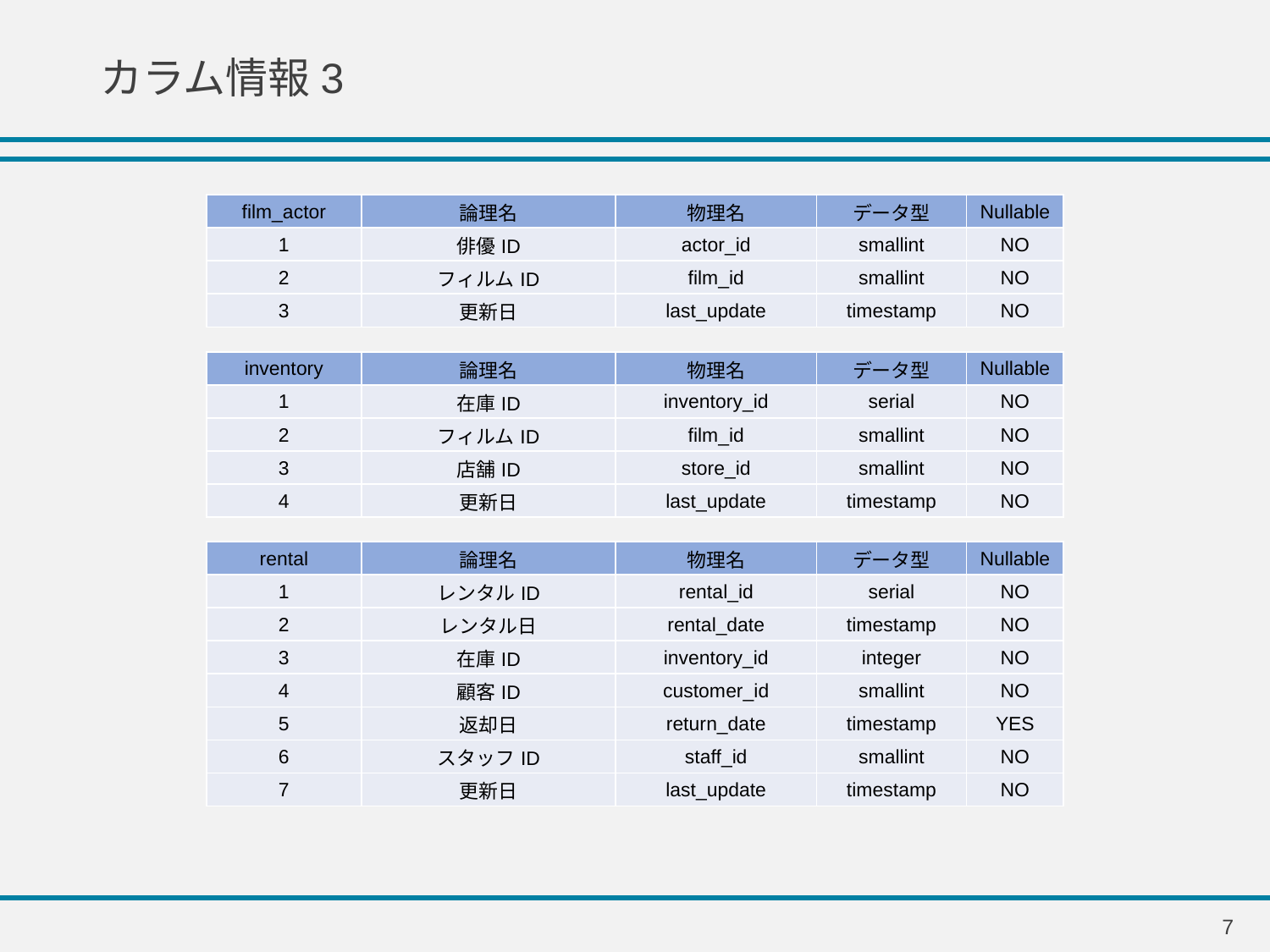

# カラム情報3
| film\_actor | 論理名 | 物理名 | データ型 | Nullable |
| --- | --- | --- | --- | --- |
| 1 | 俳優ID | actor\_id | smallint | NO |
| 2 | フィルムID | film\_id | smallint | NO |
| 3 | 更新日 | last\_update | timestamp | NO |
| inventory | 論理名 | 物理名 | データ型 | Nullable |
| --- | --- | --- | --- | --- |
| 1 | 在庫ID | inventory\_id | serial | NO |
| 2 | フィルムID | film\_id | smallint | NO |
| 3 | 店舗ID | store\_id | smallint | NO |
| 4 | 更新日 | last\_update | timestamp | NO |
| rental | 論理名 | 物理名 | データ型 | Nullable |
| --- | --- | --- | --- | --- |
| 1 | レンタルID | rental\_id | serial | NO |
| 2 | レンタル日 | rental\_date | timestamp | NO |
| 3 | 在庫ID | inventory\_id | integer | NO |
| 4 | 顧客ID | customer\_id | smallint | NO |
| 5 | 返却日 | return\_date | timestamp | YES |
| 6 | スタッフID | staff\_id | smallint | NO |
| 7 | 更新日 | last\_update | timestamp | NO |
7